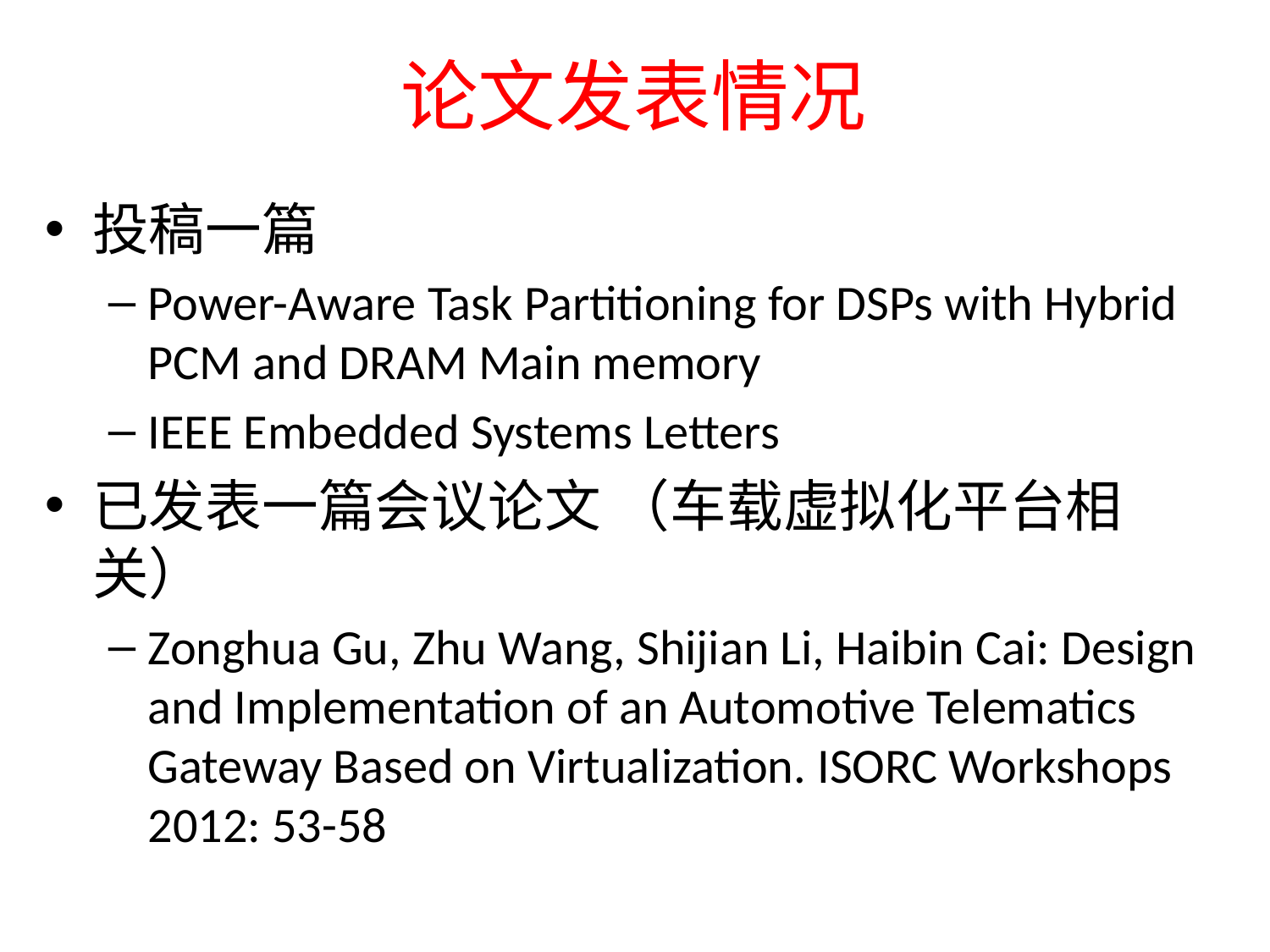

# 论文发表情况
投稿一篇
Power-Aware Task Partitioning for DSPs with Hybrid PCM and DRAM Main memory
IEEE Embedded Systems Letters
已发表一篇会议论文 （车载虚拟化平台相关）
Zonghua Gu, Zhu Wang, Shijian Li, Haibin Cai: Design and Implementation of an Automotive Telematics Gateway Based on Virtualization. ISORC Workshops 2012: 53-58